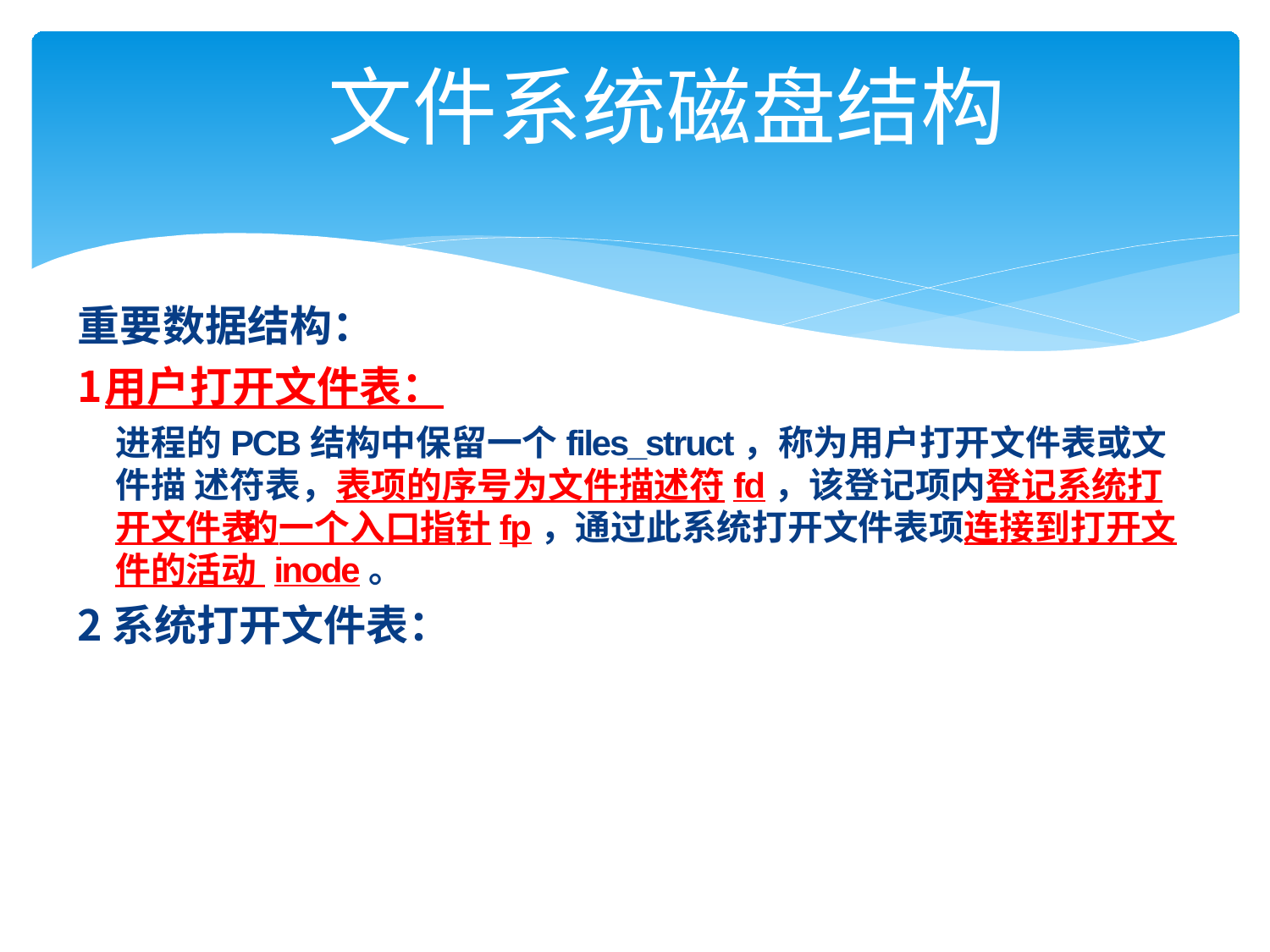

# 文件系统磁盘结构
重要数据结构：
用户打开文件表：
进程的PCB结构中保留一个files_struct，称为用户打开文件表或文件描 述符表，表项的序号为文件描述符fd，该登记项内登记系统打开文件表 的一个入口指针fp，通过此系统打开文件表项连接到打开文件的活动 inode。
系统打开文件表：